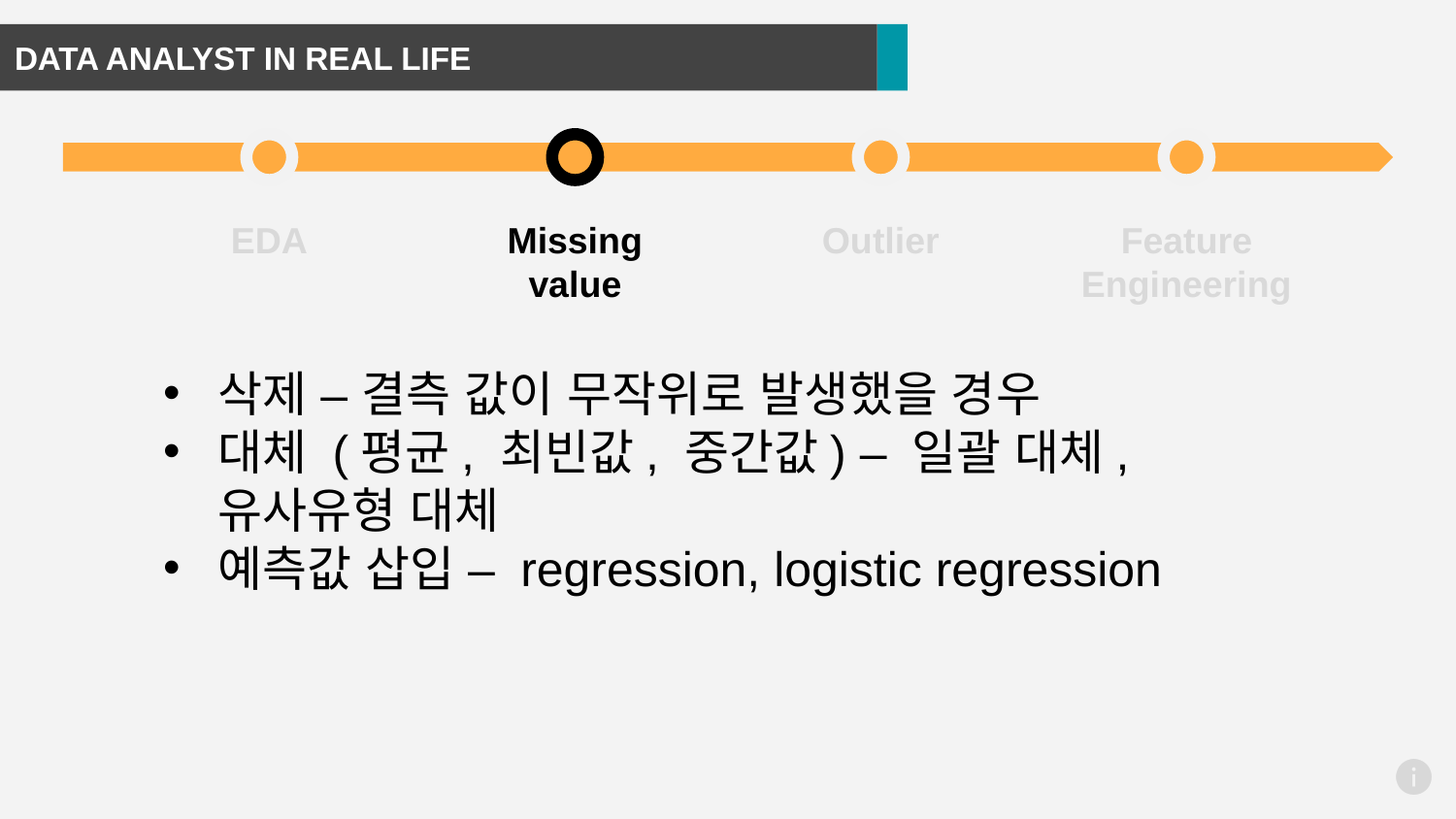

DATA ANALYST IN REAL LIFE

EDA
Missing value
Outlier
Feature Engineering
삭제 – 결측 값이 무작위로 발생했을 경우
대체 (평균, 최빈값, 중간값) – 일괄 대체, 유사유형 대체
예측값 삽입 – regression, logistic regression